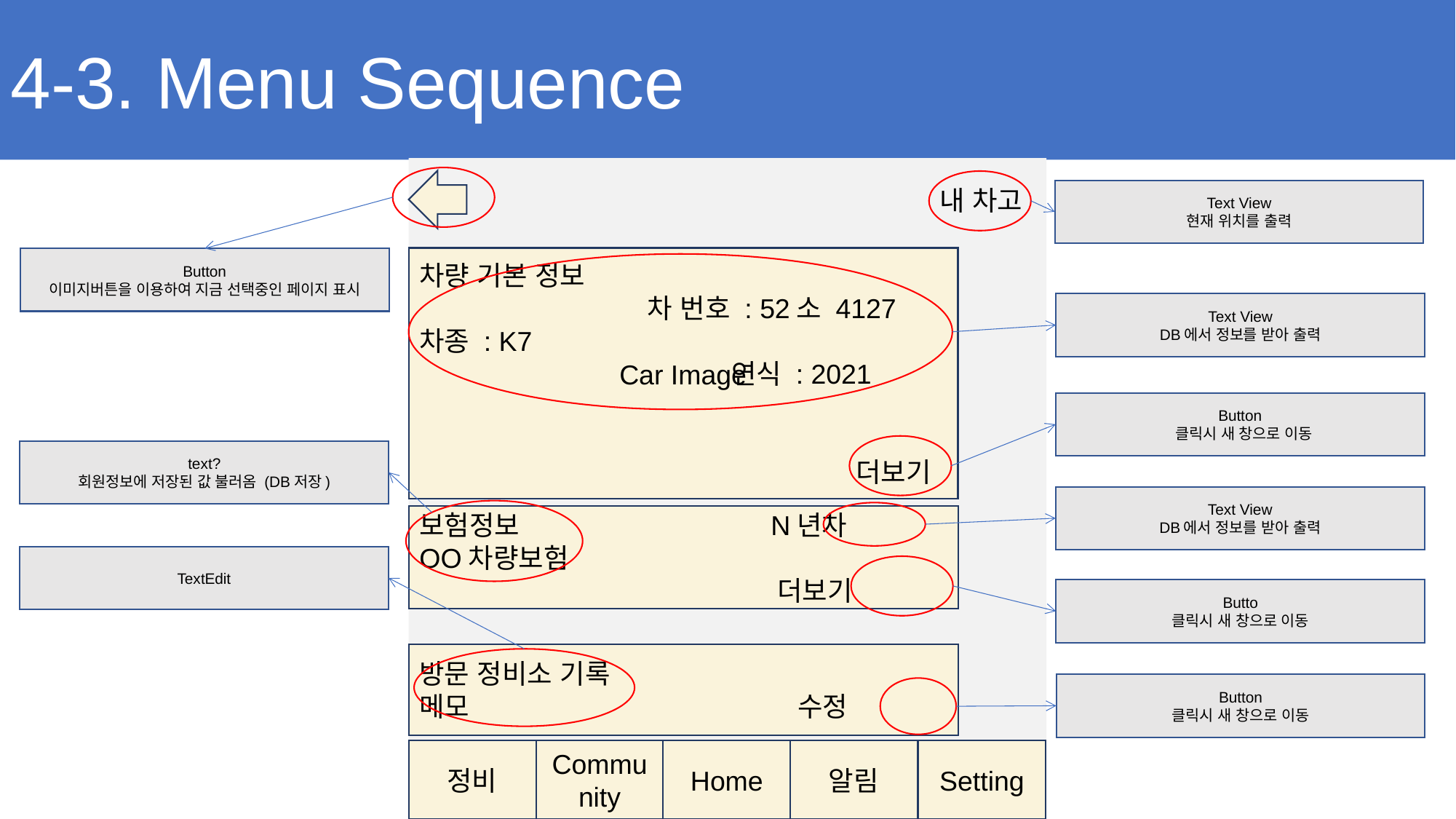

4-3. Menu Sequence

정비
Community
Home
알림
Setting
차량 기본 정보
                             차 번호 : 52소 4127
차종 : K7
                                        연식 : 2021

				더보기
보험정보                                N년차
OO차량보험
                                              더보기
Car Image
내 차고

Text View
현재 위치를 출력
Button
이미지버튼을 이용하여 지금 선택중인 페이지 표시

Text View
DB에서 정보를 받아 출력
Button
 클릭시 새 창으로 이동

text?
회원정보에 저장된 값 불러옴 (DB저장)
Text View
DB에서 정보를 받아 출력

TextEdit

Butto
클릭시 새 창으로 이동
방문 정비소 기록
메모                                           수정

Button
클릭시 새 창으로 이동